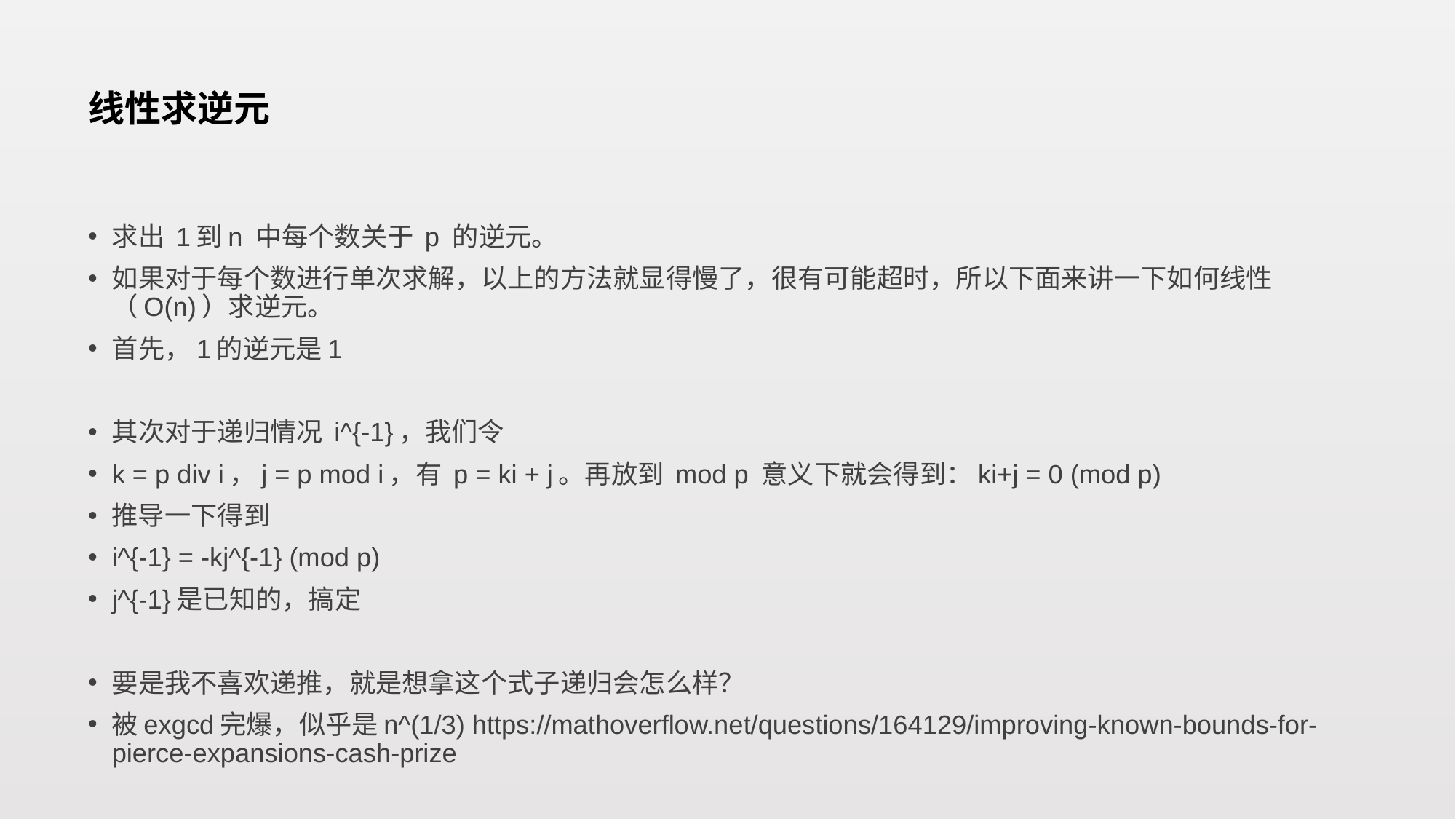

# 线性求逆元
求出 1到n 中每个数关于 p 的逆元。
如果对于每个数进行单次求解，以上的方法就显得慢了，很有可能超时，所以下面来讲一下如何线性（O(n)）求逆元。
首先，1的逆元是1

其次对于递归情况 i^{-1}，我们令
k = p div i，j = p mod i，有 p = ki + j。再放到 mod p 意义下就会得到：ki+j = 0 (mod p)
推导一下得到
i^{-1} = -kj^{-1} (mod p)
j^{-1}是已知的，搞定

要是我不喜欢递推，就是想拿这个式子递归会怎么样？
被exgcd完爆，似乎是n^(1/3) https://mathoverflow.net/questions/164129/improving-known-bounds-for-pierce-expansions-cash-prize